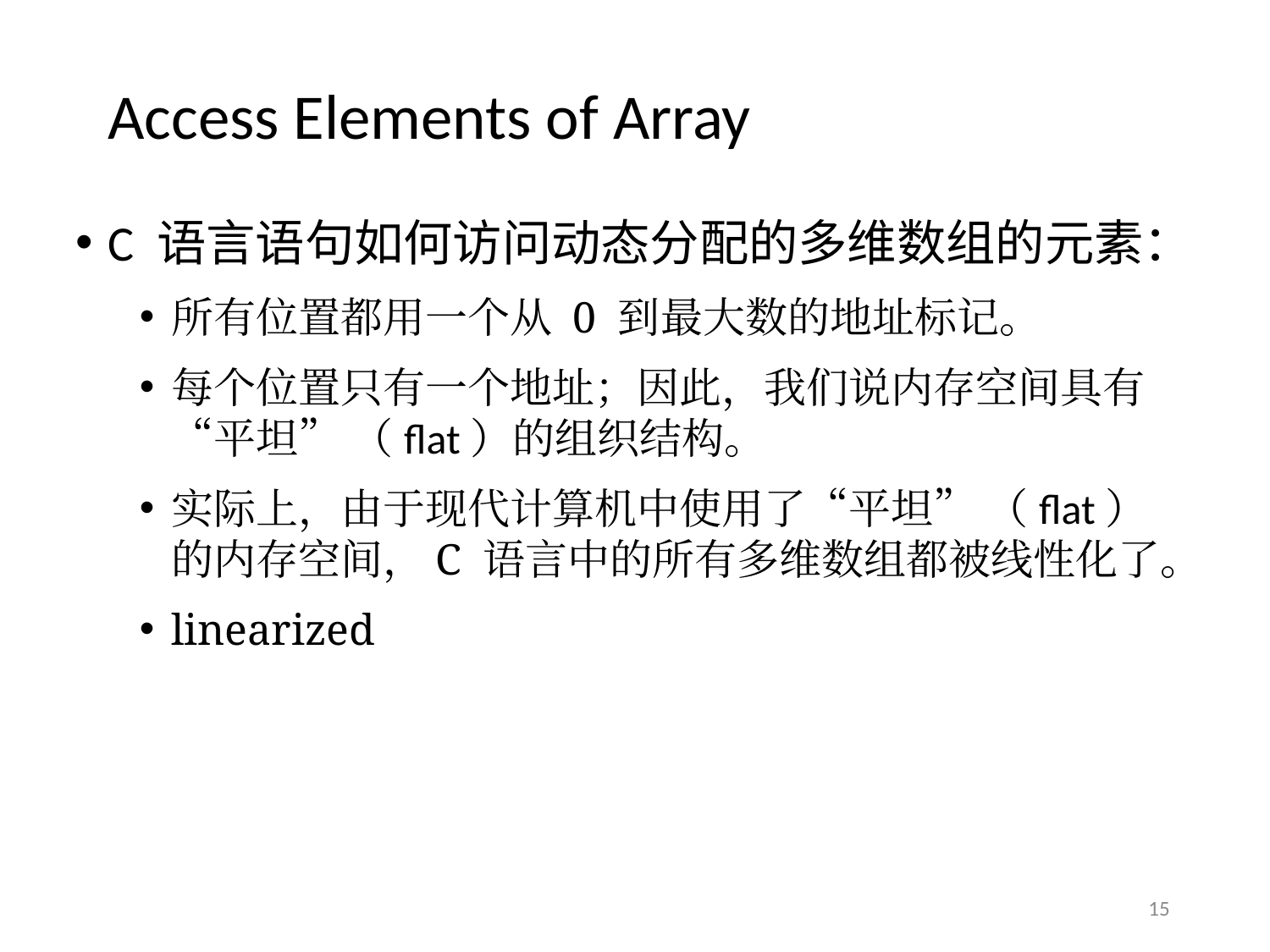

Access Elements of Array
C 语言语句如何访问动态分配的多维数组的元素：
所有位置都用一个从 0 到最大数的地址标记。
每个位置只有一个地址；因此，我们说内存空间具有“平坦” （flat）的组织结构。
实际上，由于现代计算机中使用了“平坦” （flat）的内存空间，C 语言中的所有多维数组都被线性化了。
linearized
15